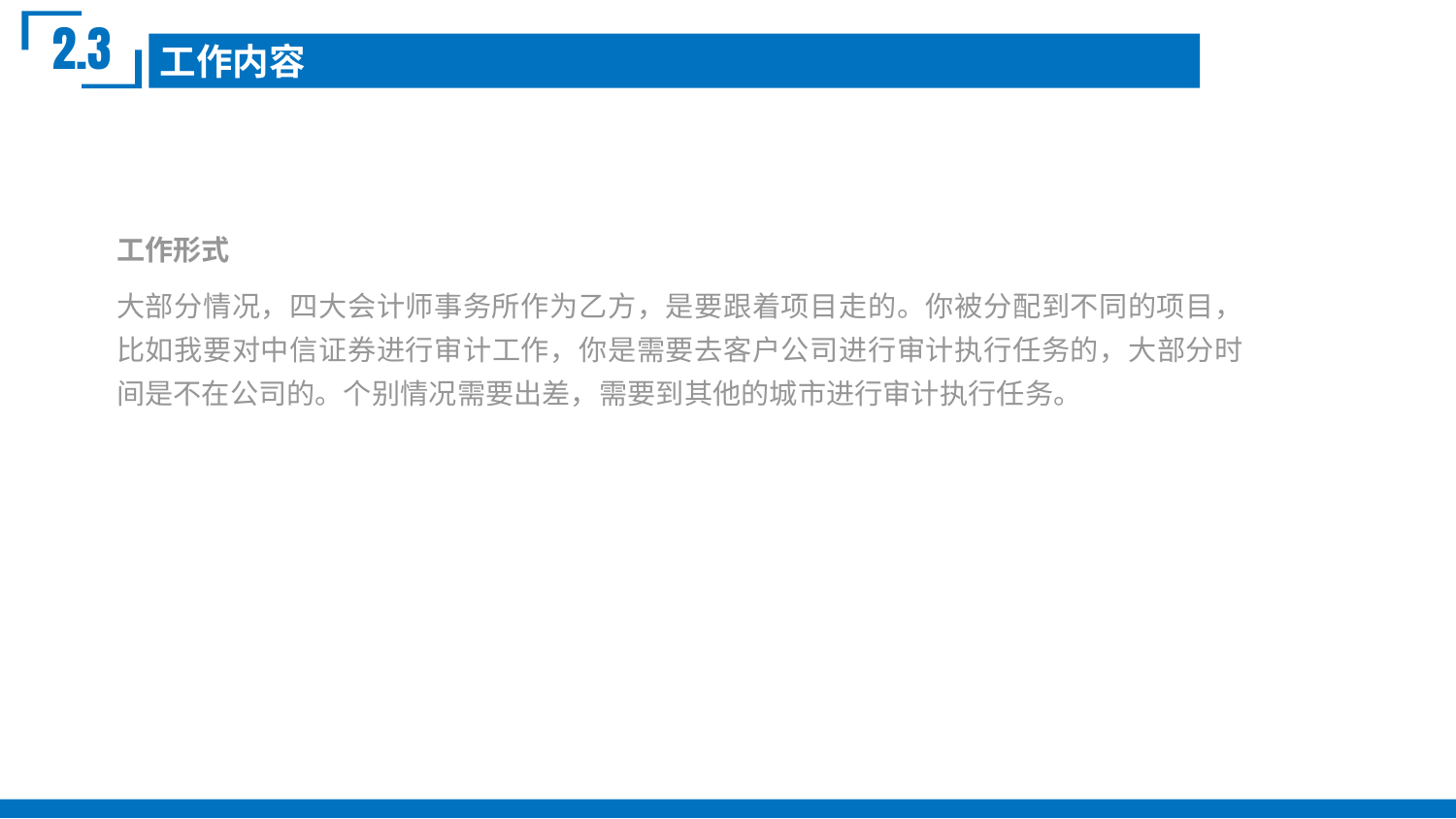

2.3
工作内容
工作形式
大部分情况，四大会计师事务所作为乙方，是要跟着项目走的。你被分配到不同的项目，比如我要对中信证券进行审计工作，你是需要去客户公司进行审计执行任务的，大部分时间是不在公司的。个别情况需要出差，需要到其他的城市进行审计执行任务。